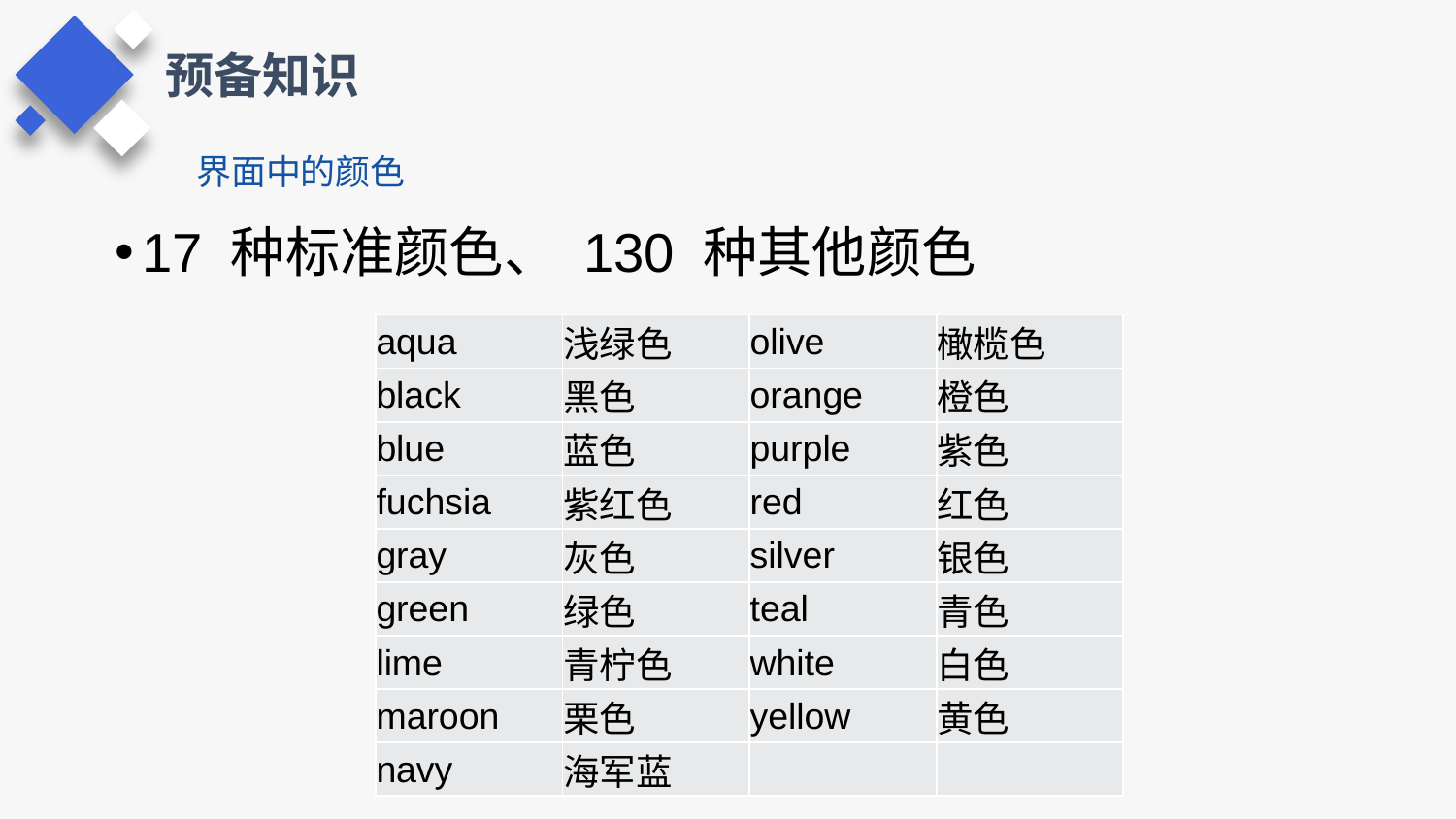

预备知识

# 界面中的颜色
17 种标准颜色、 130 种其他颜色

| aqua | 浅绿色 | olive | 橄榄色 |
| --- | --- | --- | --- |
| black | 黑色 | orange | 橙色 |
| blue | 蓝色 | purple | 紫色 |
| fuchsia | 紫红色 | red | 红色 |
| gray | 灰色 | silver | 银色 |
| green | 绿色 | teal | 青色 |
| lime | 青柠色 | white | 白色 |
| maroon | 栗色 | yellow | 黄色 |
| navy | 海军蓝 |  |  |